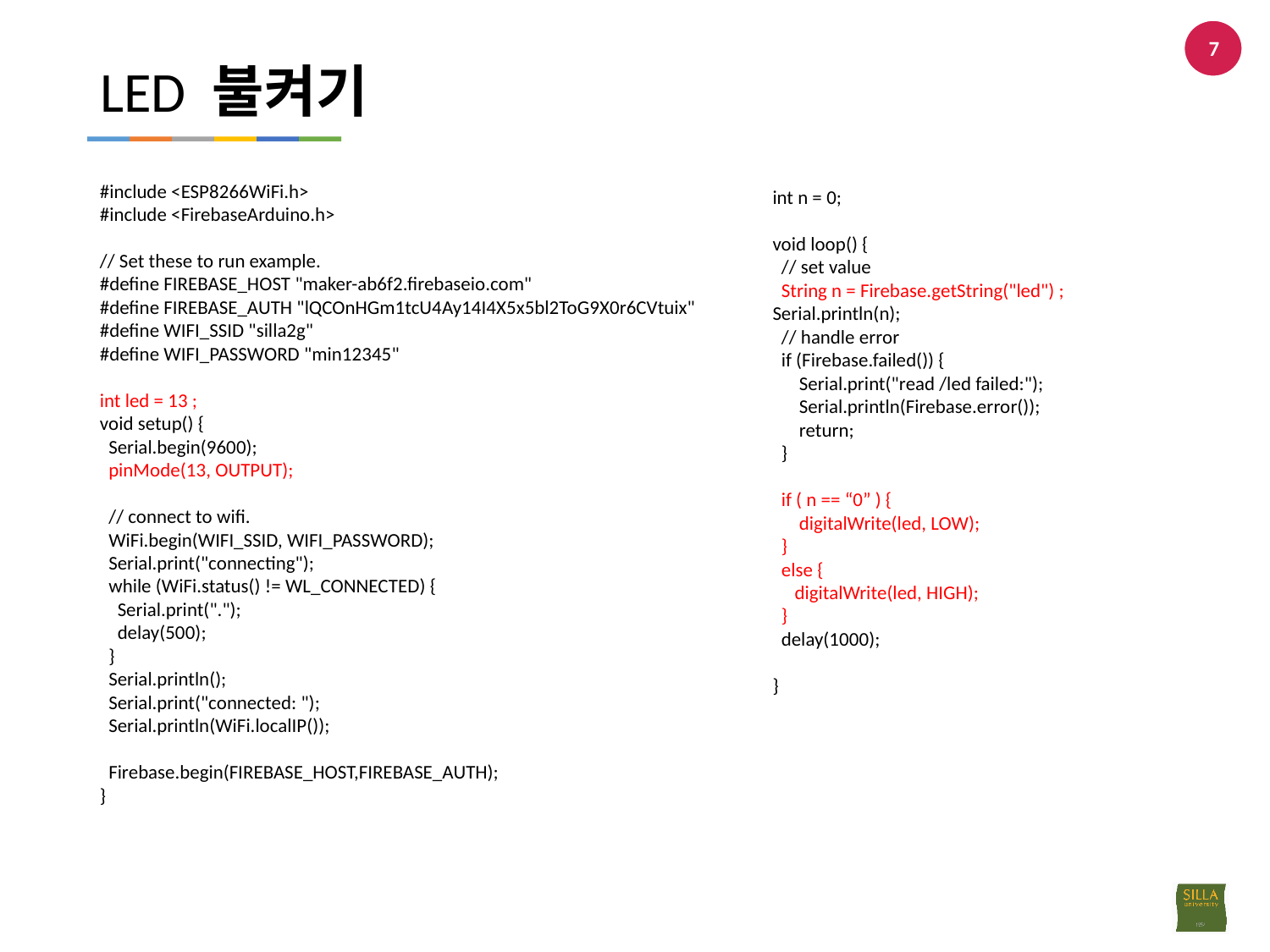

7
# LED 불켜기

int n = 0;

void loop() {
  // set value
  String n = Firebase.getString("led") ;    Serial.println(n);
  // handle error
  if (Firebase.failed()) {
      Serial.print("read /led failed:");
      Serial.println(Firebase.error());
      return;
  }

  if ( n == “0” ) {
      digitalWrite(led, LOW);
  }
  else {
     digitalWrite(led, HIGH);
  }
  delay(1000);

}
#include <ESP8266WiFi.h>
#include <FirebaseArduino.h>

// Set these to run example.
#define FIREBASE_HOST "maker-ab6f2.firebaseio.com"
#define FIREBASE_AUTH "lQCOnHGm1tcU4Ay14I4X5x5bl2ToG9X0r6CVtuix"
#define WIFI_SSID "silla2g"
#define WIFI_PASSWORD "min12345"

int led = 13 ;
void setup() {
  Serial.begin(9600);
  pinMode(13, OUTPUT);

  // connect to wifi.
  WiFi.begin(WIFI_SSID, WIFI_PASSWORD);
  Serial.print("connecting");
  while (WiFi.status() != WL_CONNECTED) {
    Serial.print(".");
    delay(500);
  }
  Serial.println();
  Serial.print("connected: ");
  Serial.println(WiFi.localIP());

  Firebase.begin(FIREBASE_HOST,FIREBASE_AUTH);
}